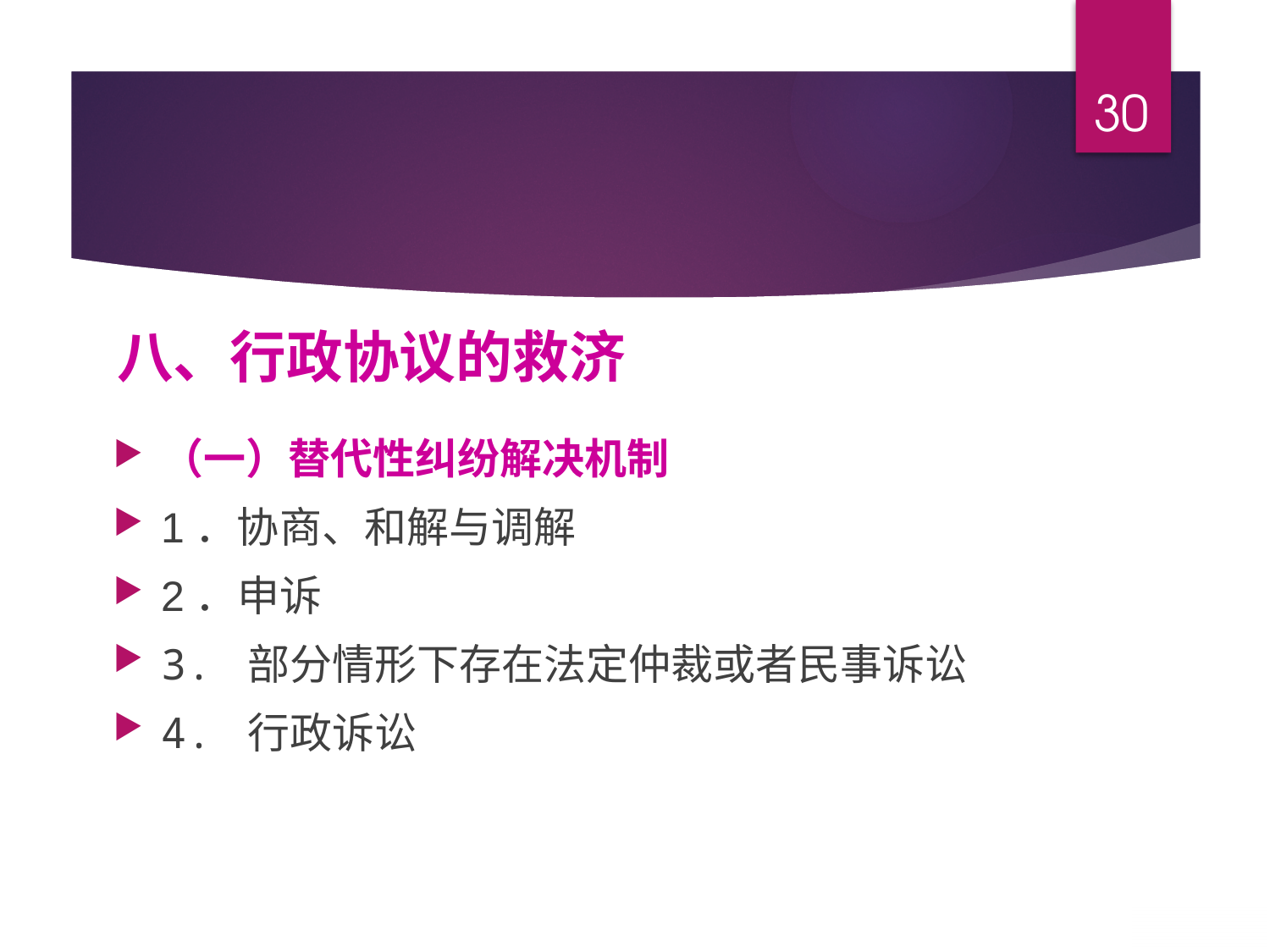

30
# 八、行政协议的救济
（一）替代性纠纷解决机制
1．协商、和解与调解
2．申诉
3. 部分情形下存在法定仲裁或者民事诉讼
4. 行政诉讼